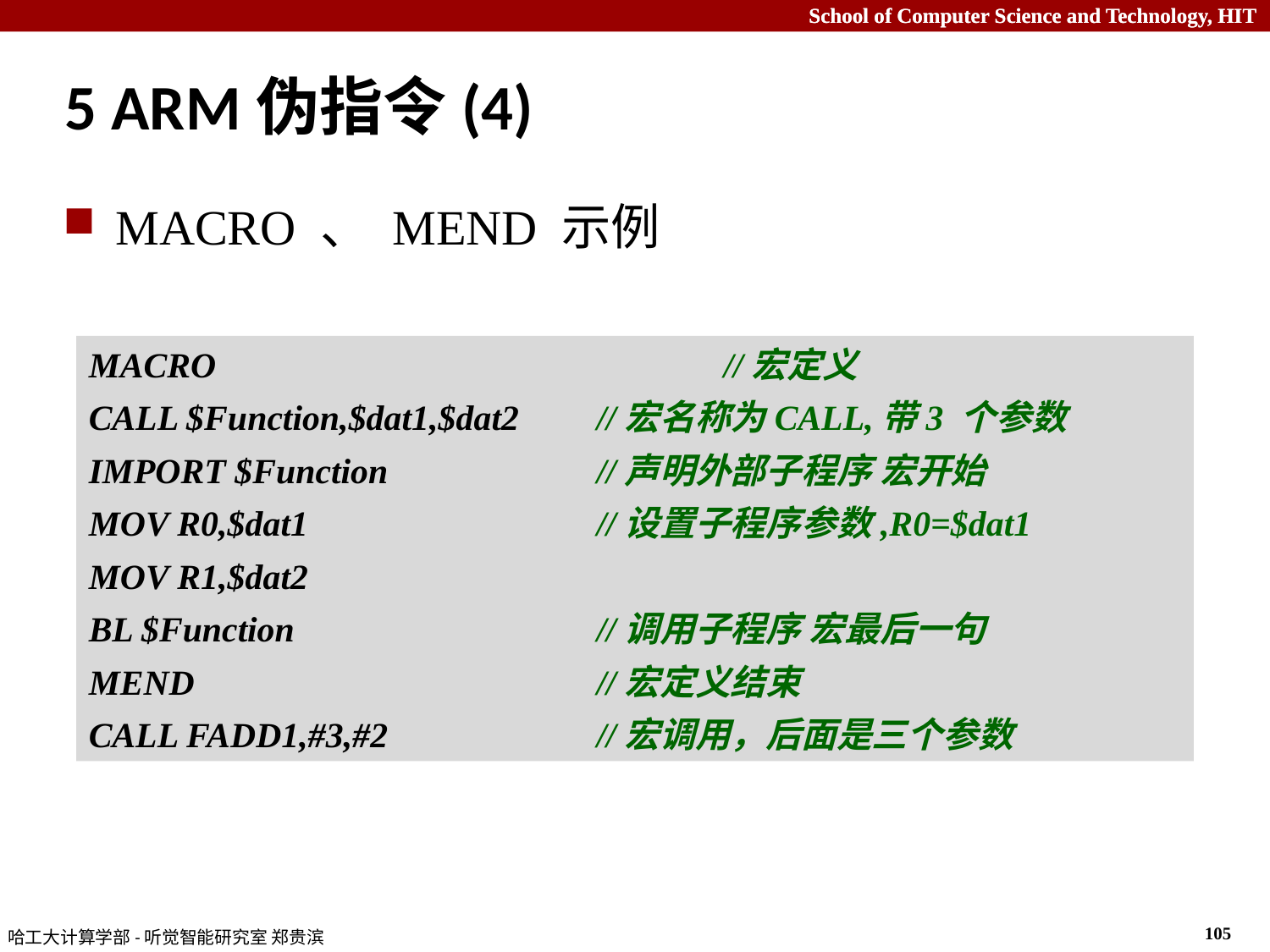

# 5 ARM伪指令(4)
MACRO 、 MEND 示例

MACRO				//宏定义
CALL $Function,$dat1,$dat2	//宏名称为CALL,带3 个参数
IMPORT $Function		//声明外部子程序 宏开始
MOV R0,$dat1			//设置子程序参数,R0=$dat1
MOV R1,$dat2
BL $Function			//调用子程序 宏最后一句
MEND				//宏定义结束
CALL FADD1,#3,#2		//宏调用，后面是三个参数